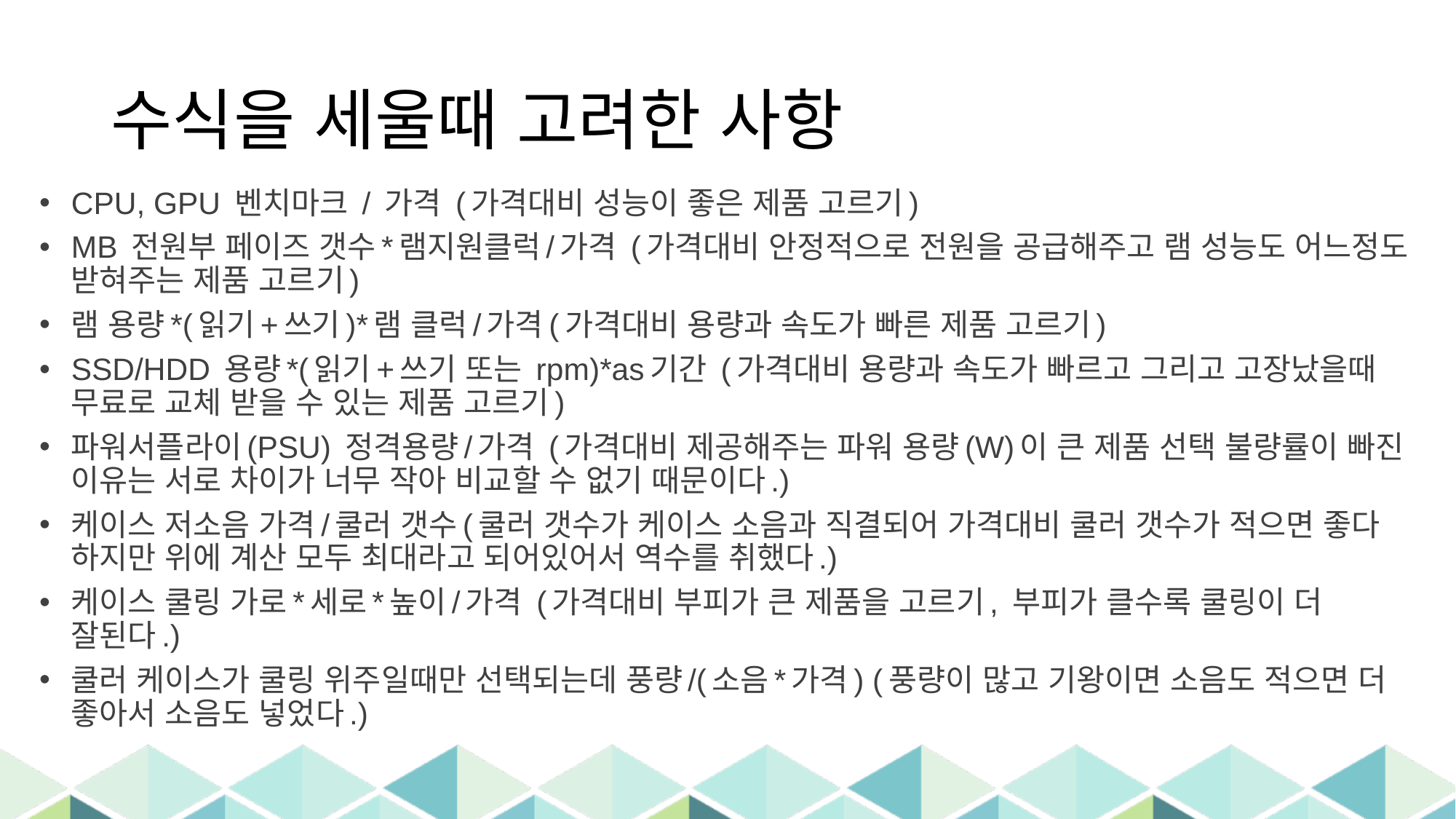

# 수식을 세울때 고려한 사항
CPU, GPU 벤치마크 / 가격 (가격대비 성능이 좋은 제품 고르기)
MB 전원부 페이즈 갯수*램지원클럭/가격 (가격대비 안정적으로 전원을 공급해주고 램 성능도 어느정도 받혀주는 제품 고르기)
램 용량*(읽기+쓰기)*램 클럭/가격(가격대비 용량과 속도가 빠른 제품 고르기)
SSD/HDD 용량*(읽기+쓰기 또는 rpm)*as기간 (가격대비 용량과 속도가 빠르고 그리고 고장났을때 무료로 교체 받을 수 있는 제품 고르기)
파워서플라이(PSU) 정격용량/가격 (가격대비 제공해주는 파워 용량(W)이 큰 제품 선택 불량률이 빠진 이유는 서로 차이가 너무 작아 비교할 수 없기 때문이다.)
케이스 저소음 가격/쿨러 갯수(쿨러 갯수가 케이스 소음과 직결되어 가격대비 쿨러 갯수가 적으면 좋다 하지만 위에 계산 모두 최대라고 되어있어서 역수를 취했다.)
케이스 쿨링 가로*세로*높이/가격 (가격대비 부피가 큰 제품을 고르기, 부피가 클수록 쿨링이 더 잘된다.)
쿨러 케이스가 쿨링 위주일때만 선택되는데 풍량/(소음*가격) (풍량이 많고 기왕이면 소음도 적으면 더 좋아서 소음도 넣었다.)